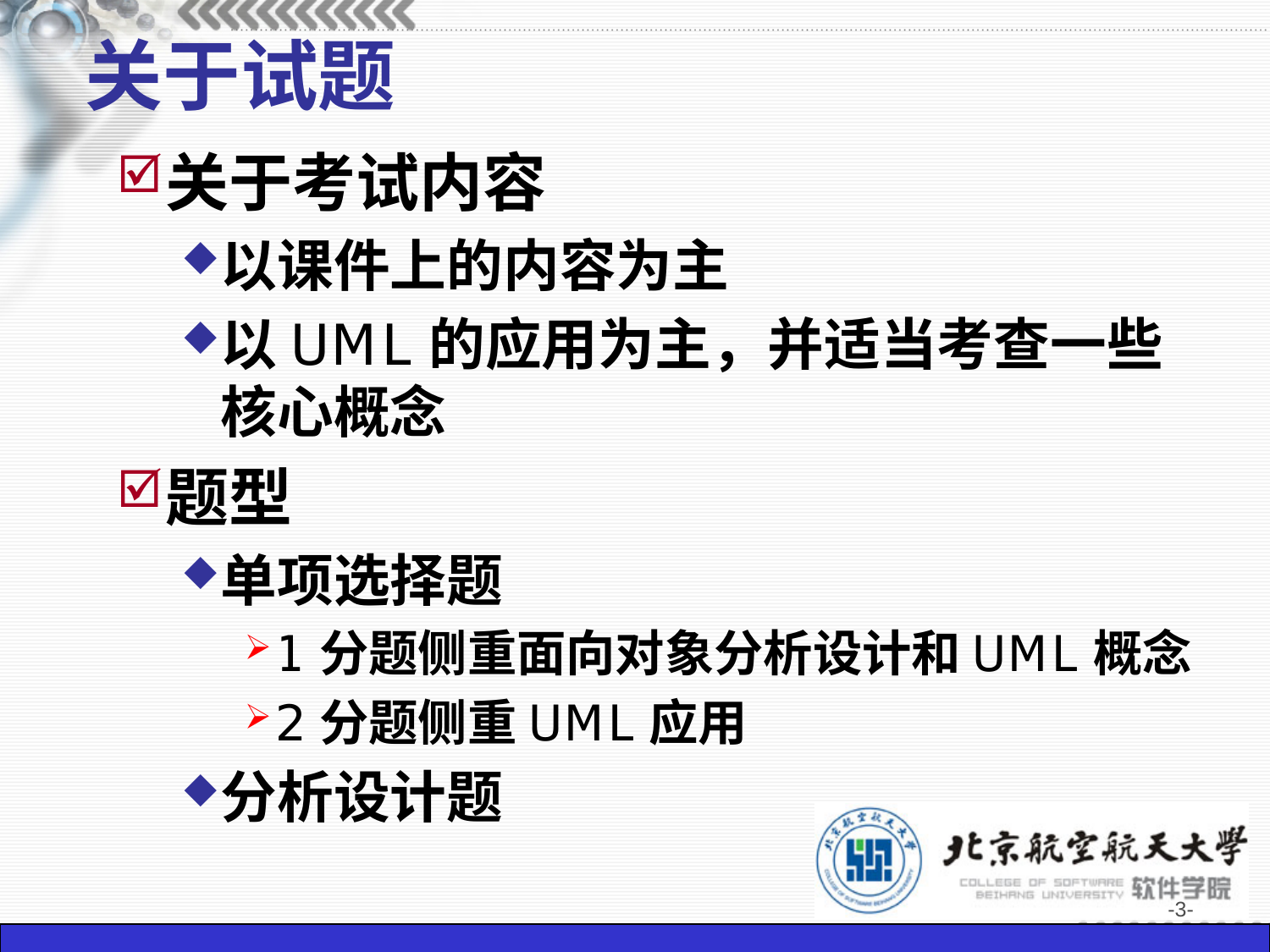

# 关于试题
关于考试内容
以课件上的内容为主
以UML的应用为主，并适当考查一些核心概念
题型
单项选择题
1分题侧重面向对象分析设计和UML概念
2分题侧重UML应用
分析设计题
-3-